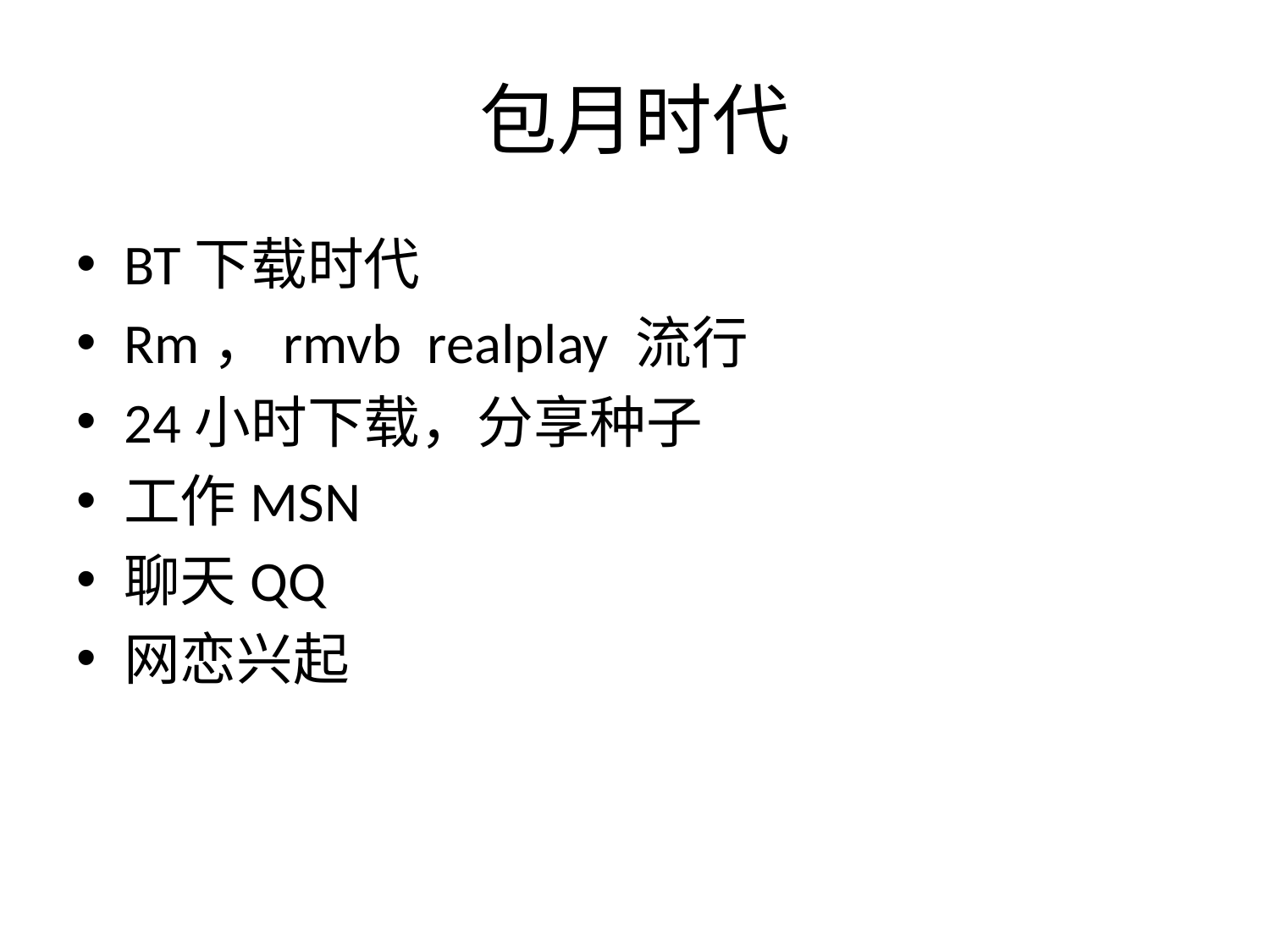

# 包月时代
BT下载时代
Rm，rmvb  realplay 流行
24小时下载，分享种子
工作MSN
聊天QQ
网恋兴起